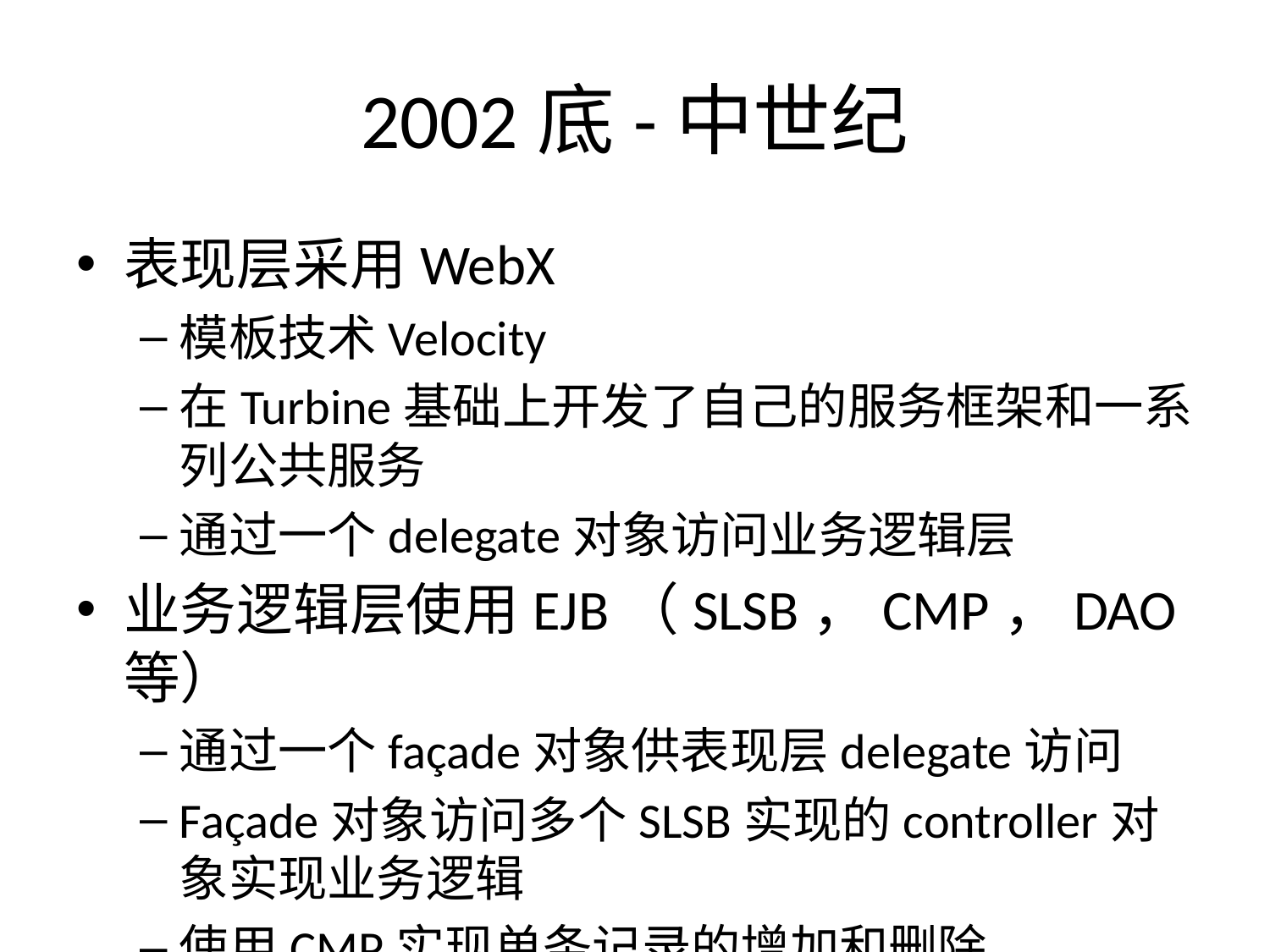

# 2002底-中世纪
表现层采用WebX
模板技术Velocity
在Turbine基础上开发了自己的服务框架和一系列公共服务
通过一个delegate对象访问业务逻辑层
业务逻辑层使用EJB（SLSB，CMP，DAO等）
通过一个façade对象供表现层delegate访问
Façade对象访问多个SLSB实现的controller对象实现业务逻辑
使用CMP实现单条记录的增加和删除
考虑性能，在CMP之外封装DAO对象通过JDBC访问数据库
EJB服务器使用Weblogic
Web服务器使用Apache